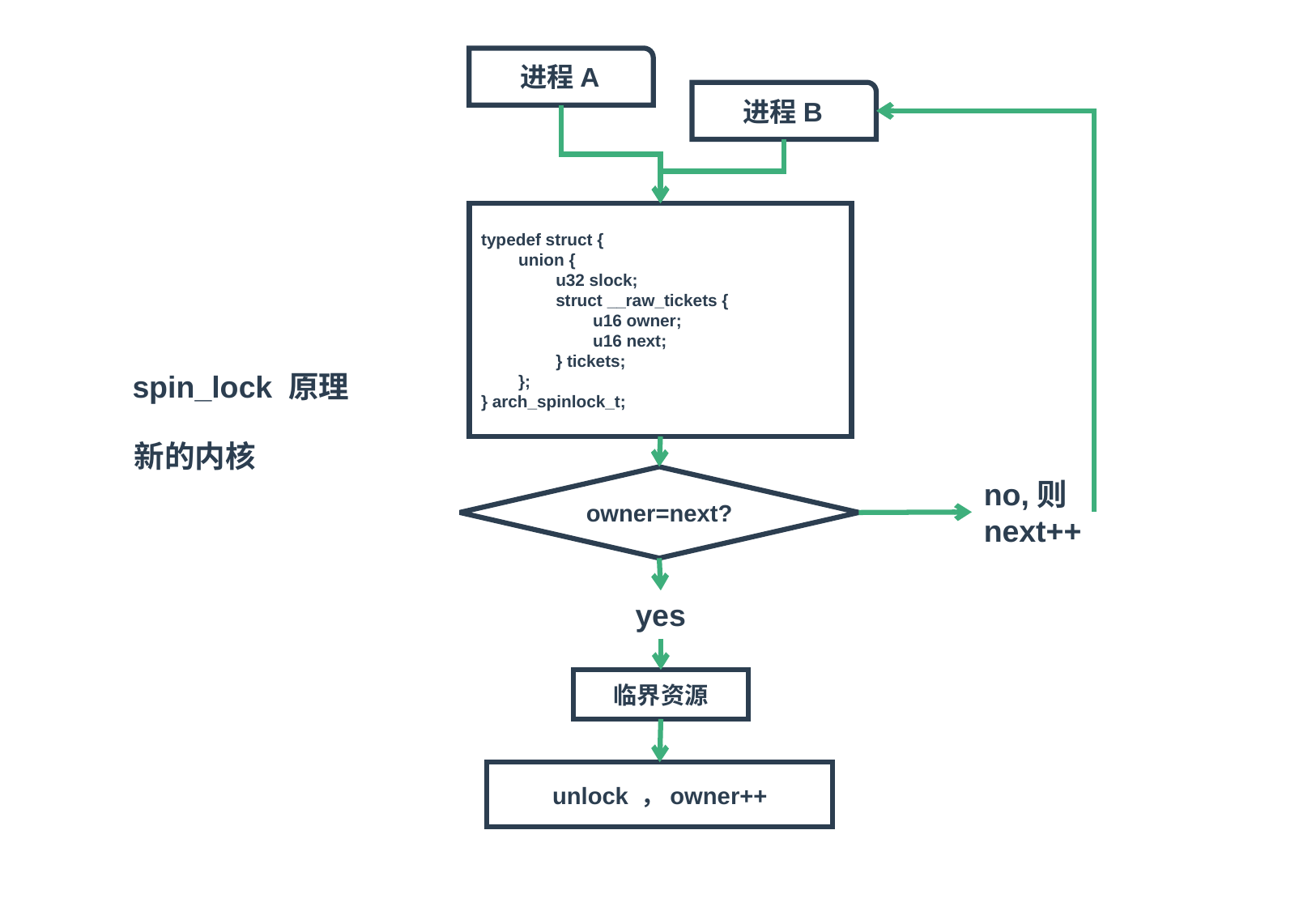

进程A
进程B
typedef struct {
        union {
                u32 slock;
                struct __raw_tickets {
                        u16 owner;
                        u16 next;
                } tickets;
        };
} arch_spinlock_t;
spin_lock 原理
新的内核
owner=next?
no,则
next++
yes
临界资源
unlock ，owner++